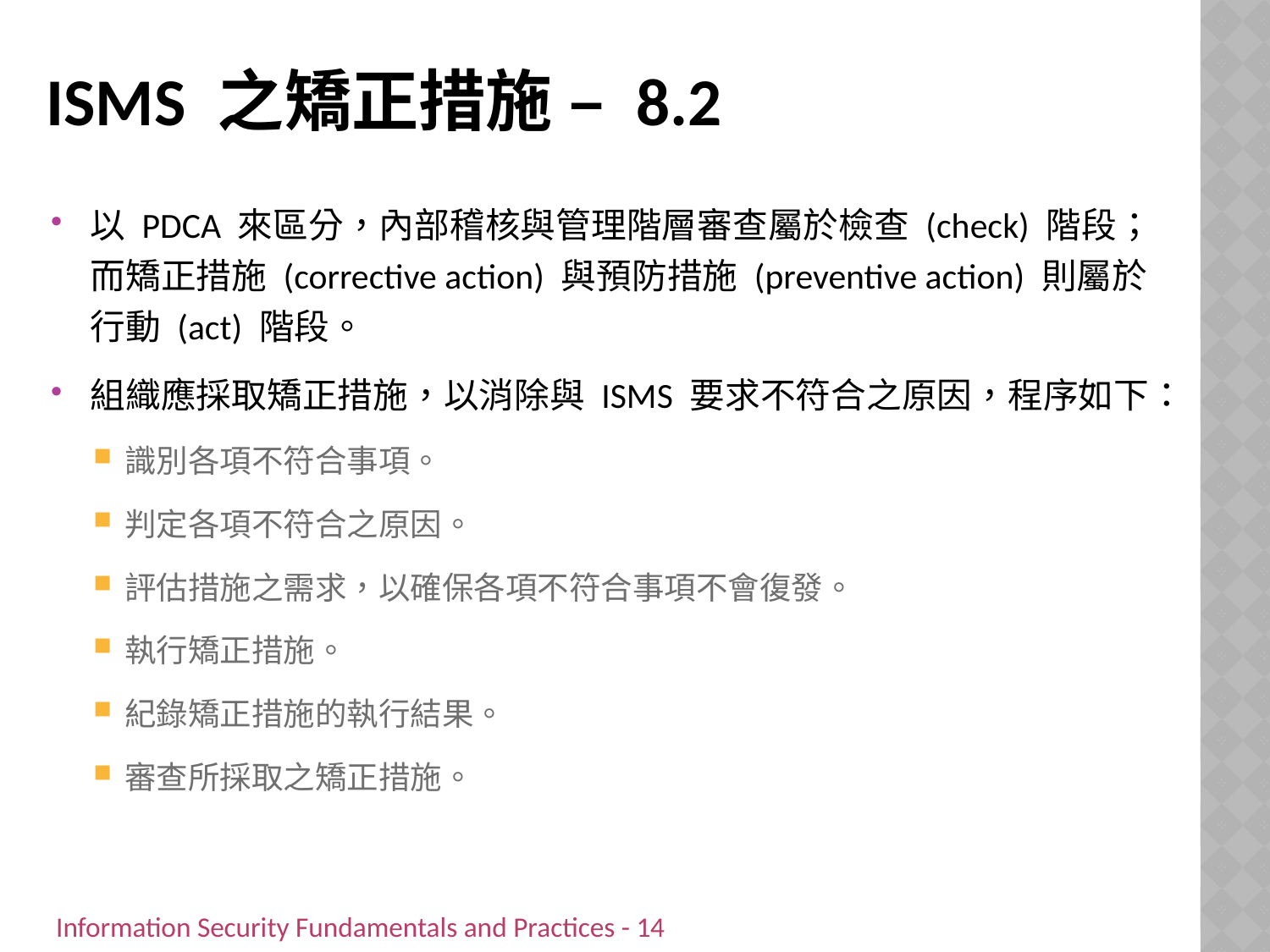

# ISMS 之矯正措施 – 8.2
以 PDCA 來區分，內部稽核與管理階層審查屬於檢查 (check) 階段；而矯正措施 (corrective action) 與預防措施 (preventive action) 則屬於行動 (act) 階段。
組織應採取矯正措施，以消除與 ISMS 要求不符合之原因，程序如下：
識別各項不符合事項。
判定各項不符合之原因。
評估措施之需求，以確保各項不符合事項不會復發。
執行矯正措施。
紀錄矯正措施的執行結果。
審查所採取之矯正措施。